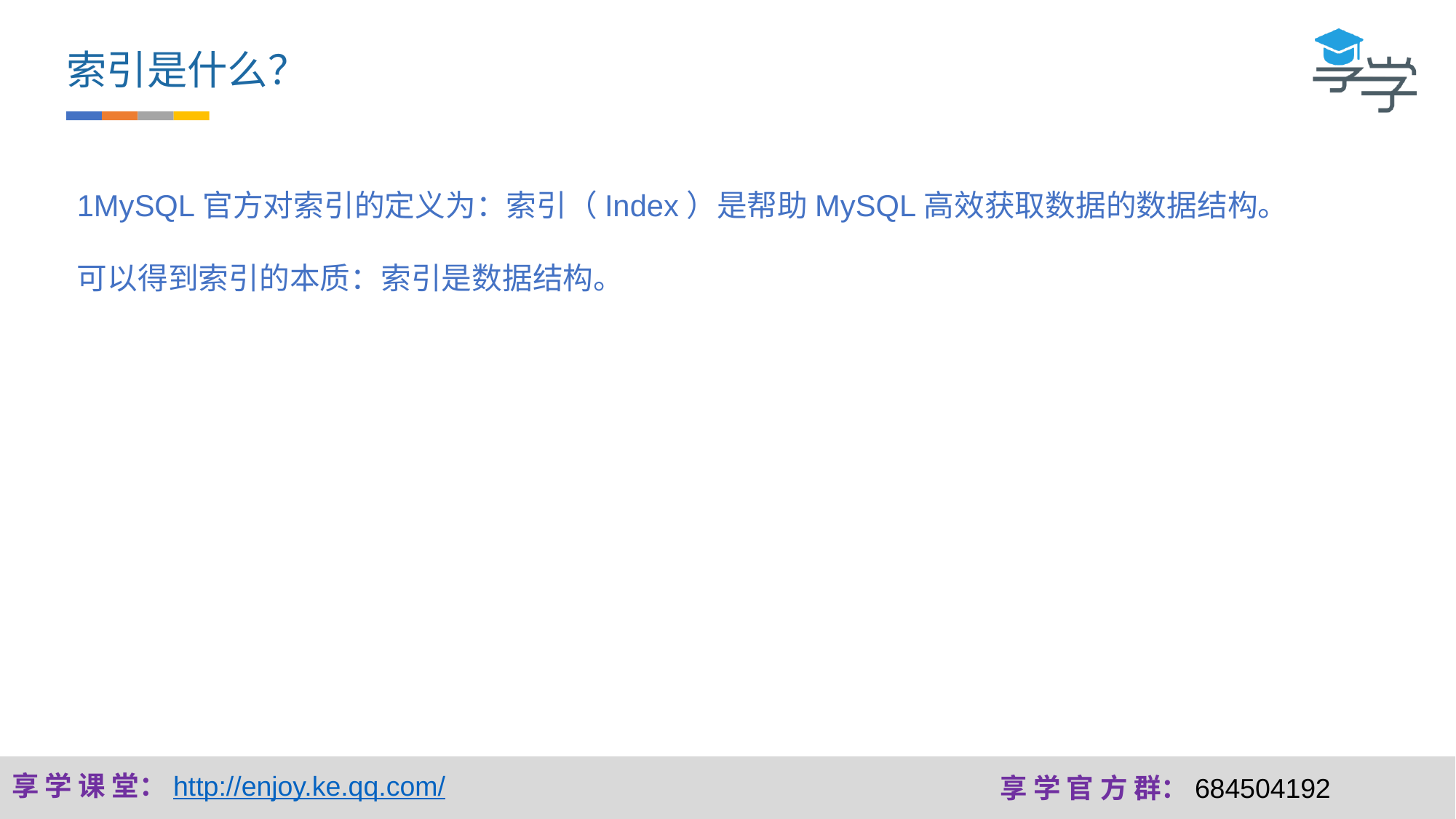

索引是什么？

1MySQL官方对索引的定义为：索引（Index）是帮助MySQL高效获取数据的数据结构。

可以得到索引的本质：索引是数据结构。